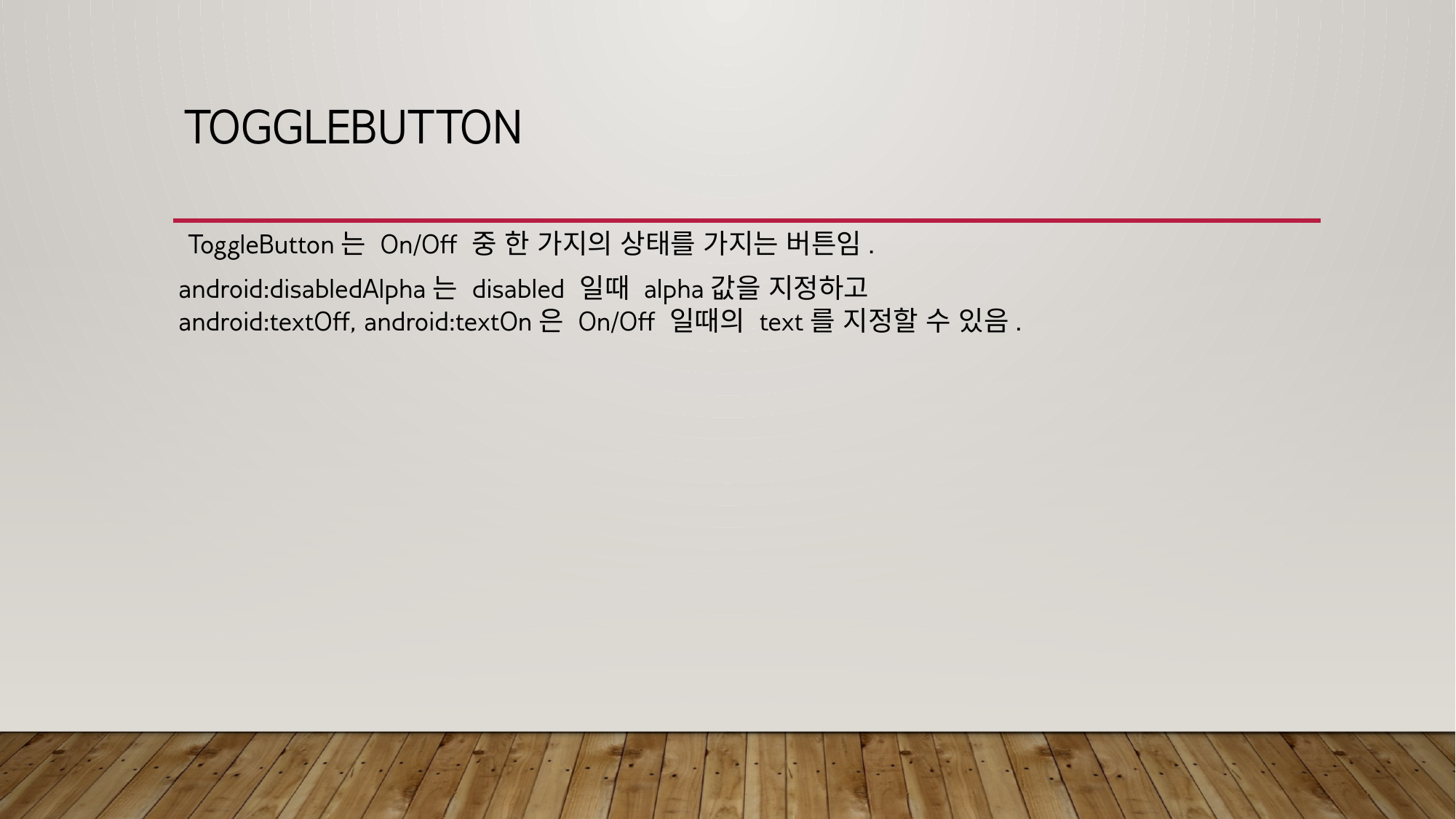

# ToggleButton
ToggleButton는 On/Off 중 한 가지의 상태를 가지는 버튼임.
android:disabledAlpha는 disabled 일때 alpha값을 지정하고
android:textOff, android:textOn은 On/Off 일때의 text를 지정할 수 있음.